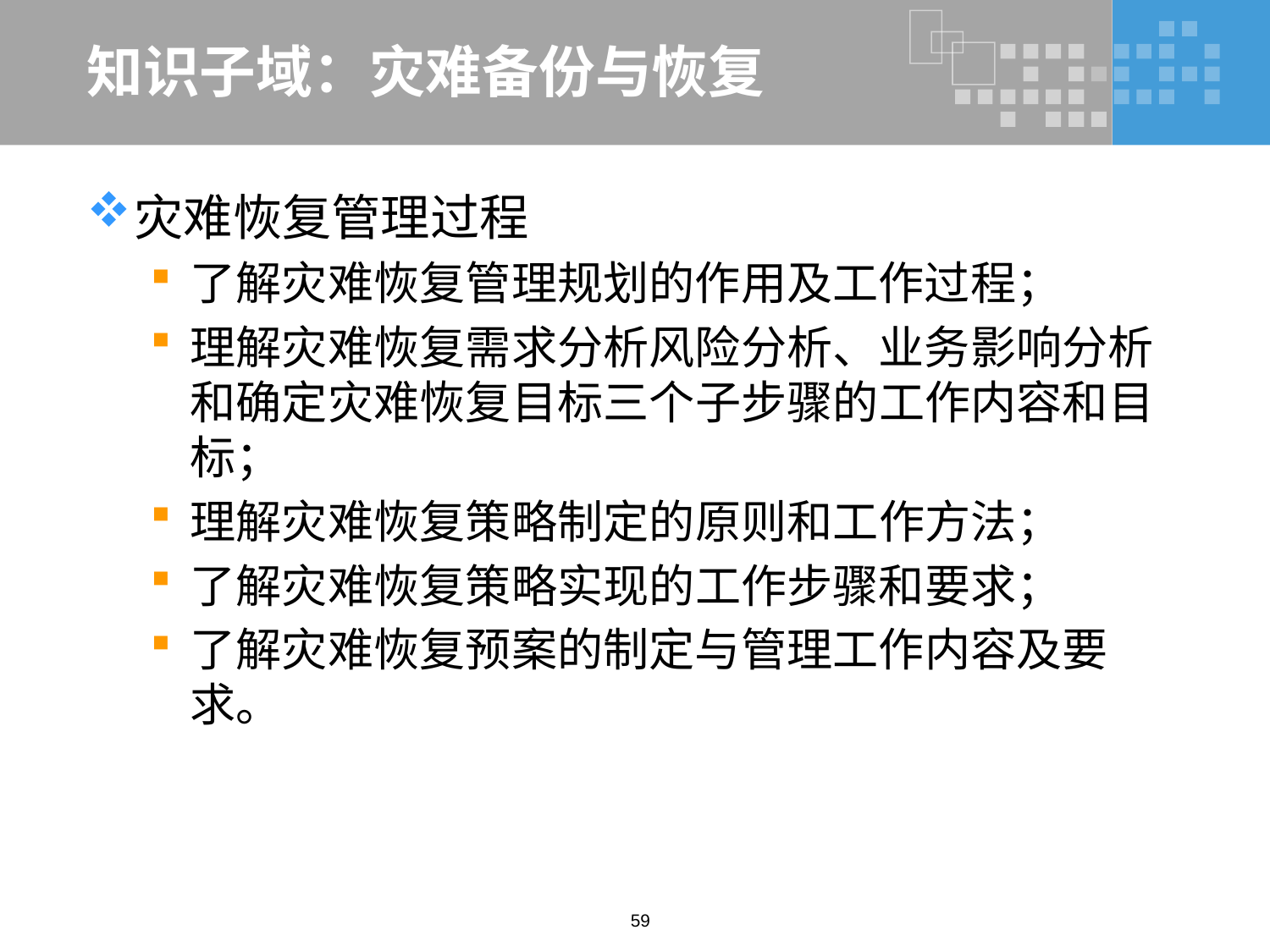

# 知识子域：灾难备份与恢复
灾难恢复管理过程
了解灾难恢复管理规划的作用及工作过程；
理解灾难恢复需求分析风险分析、业务影响分析和确定灾难恢复目标三个子步骤的工作内容和目标；
理解灾难恢复策略制定的原则和工作方法；
了解灾难恢复策略实现的工作步骤和要求；
了解灾难恢复预案的制定与管理工作内容及要求。

59